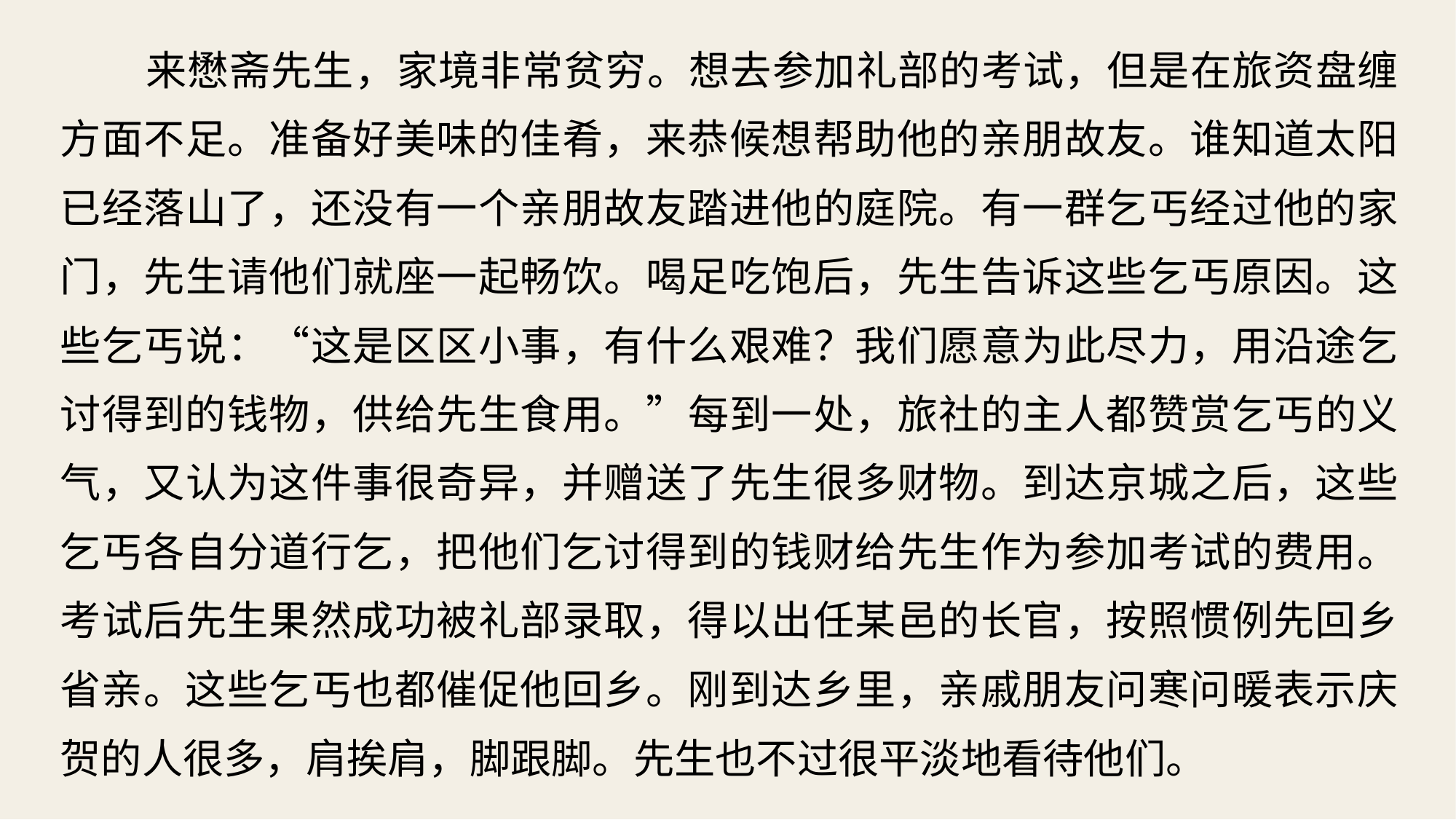

来懋斋先生，家境非常贫穷。想去参加礼部的考试，但是在旅资盘缠方面不足。准备好美味的佳肴，来恭候想帮助他的亲朋故友。谁知道太阳已经落山了，还没有一个亲朋故友踏进他的庭院。有一群乞丐经过他的家门，先生请他们就座一起畅饮。喝足吃饱后，先生告诉这些乞丐原因。这些乞丐说：“这是区区小事，有什么艰难？我们愿意为此尽力，用沿途乞讨得到的钱物，供给先生食用。”每到一处，旅社的主人都赞赏乞丐的义气，又认为这件事很奇异，并赠送了先生很多财物。到达京城之后，这些乞丐各自分道行乞，把他们乞讨得到的钱财给先生作为参加考试的费用。考试后先生果然成功被礼部录取，得以出任某邑的长官，按照惯例先回乡省亲。这些乞丐也都催促他回乡。刚到达乡里，亲戚朋友问寒问暖表示庆贺的人很多，肩挨肩，脚跟脚。先生也不过很平淡地看待他们。